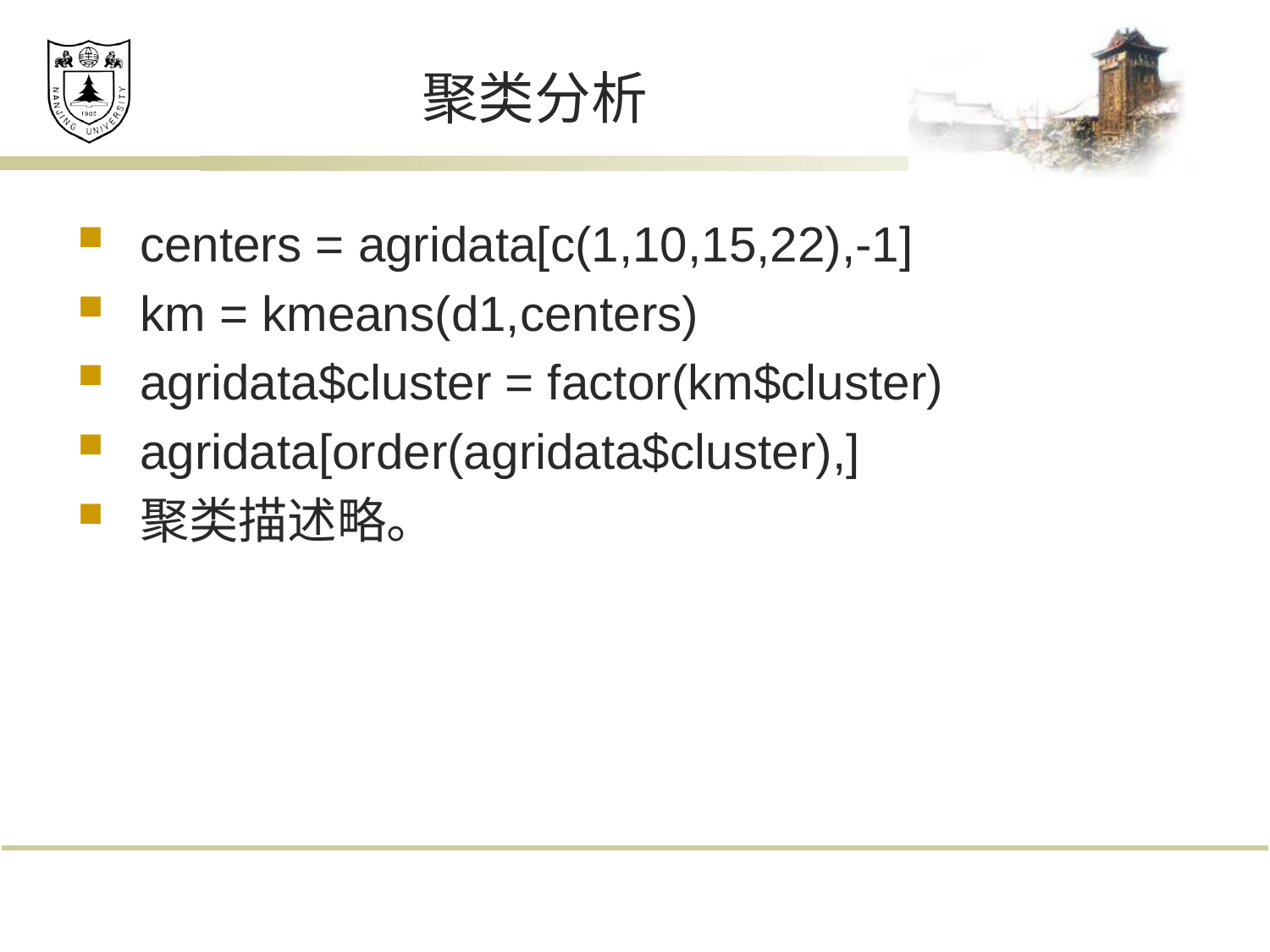

# 聚类分析
centers = agridata[c(1,10,15,22),-1]
km = kmeans(d1,centers)
agridata$cluster = factor(km$cluster)
agridata[order(agridata$cluster),]
聚类描述略。